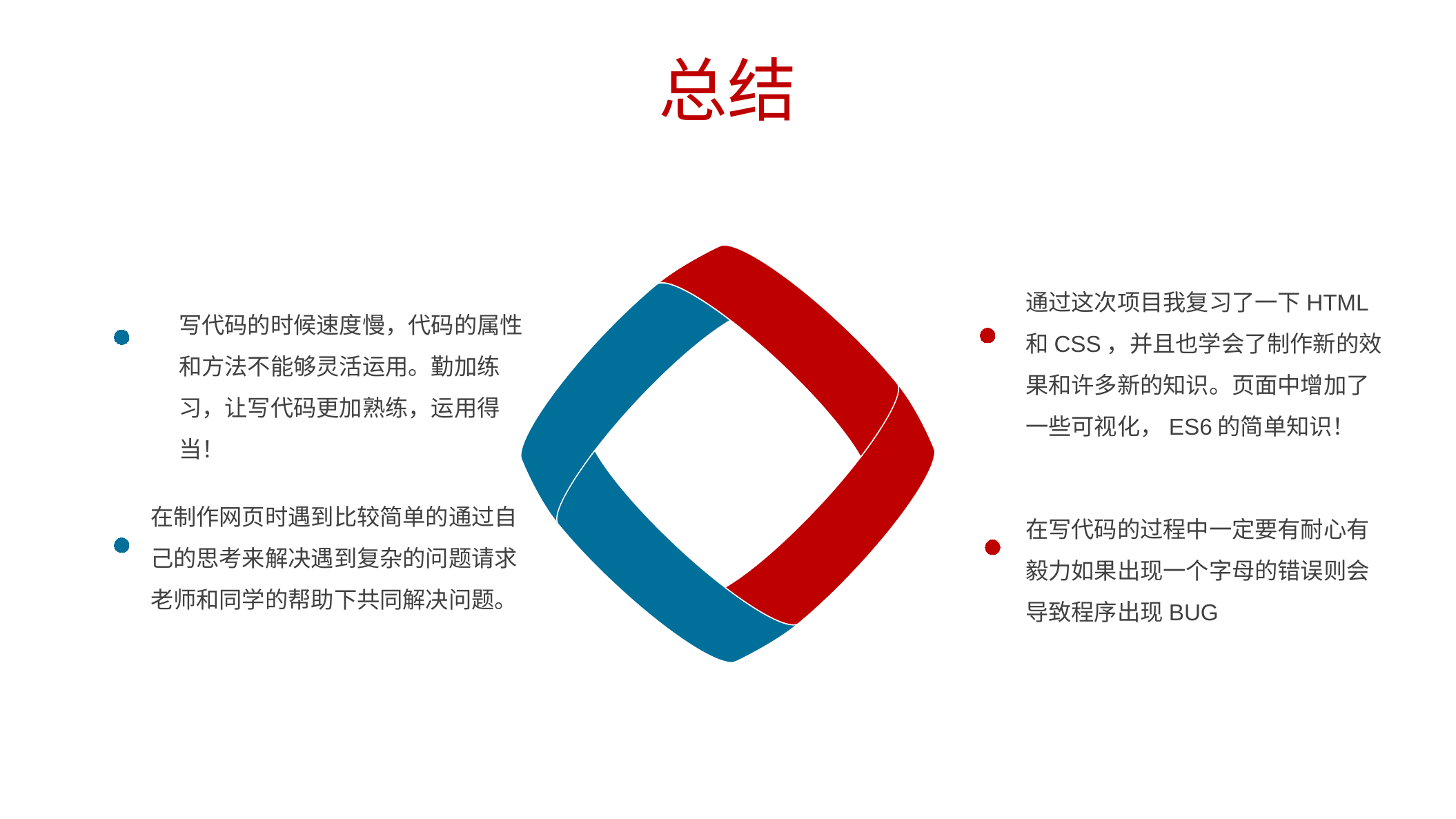

总结

通过这次项目我复习了一下HTML和CSS，并且也学会了制作新的效果和许多新的知识。页面中增加了一些可视化，ES6的简单知识！
写代码的时候速度慢，代码的属性和方法不能够灵活运用。勤加练习，让写代码更加熟练，运用得当！

在制作网页时遇到比较简单的通过自己的思考来解决遇到复杂的问题请求老师和同学的帮助下共同解决问题。
在写代码的过程中一定要有耐心有毅力如果出现一个字母的错误则会导致程序出现BUG